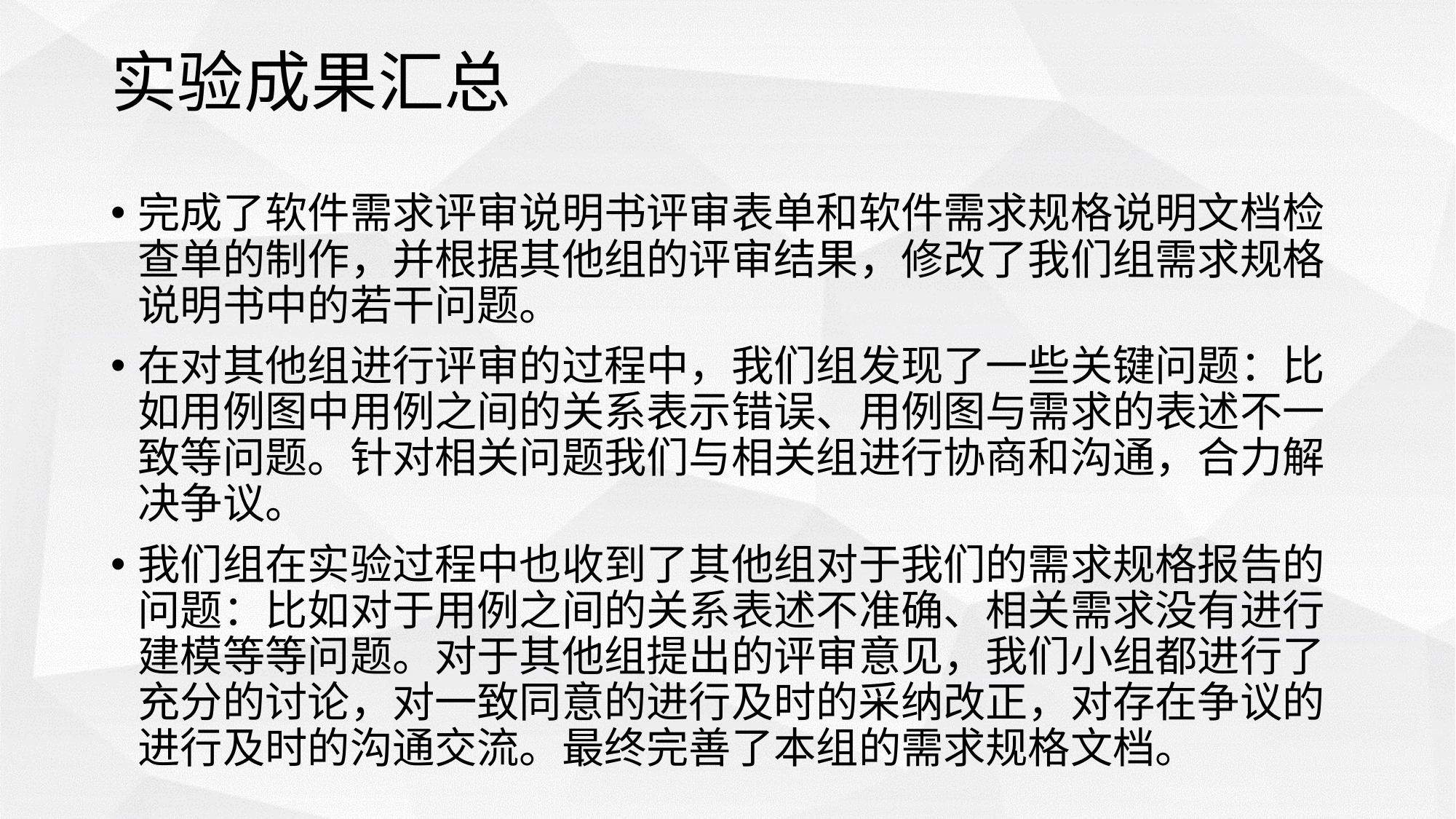

# 实验成果汇总
完成了软件需求评审说明书评审表单和软件需求规格说明文档检查单的制作，并根据其他组的评审结果，修改了我们组需求规格说明书中的若干问题。
在对其他组进行评审的过程中，我们组发现了一些关键问题：比如用例图中用例之间的关系表示错误、用例图与需求的表述不一致等问题。针对相关问题我们与相关组进行协商和沟通，合力解决争议。
我们组在实验过程中也收到了其他组对于我们的需求规格报告的问题：比如对于用例之间的关系表述不准确、相关需求没有进行建模等等问题。对于其他组提出的评审意见，我们小组都进行了充分的讨论，对一致同意的进行及时的采纳改正，对存在争议的进行及时的沟通交流。最终完善了本组的需求规格文档。